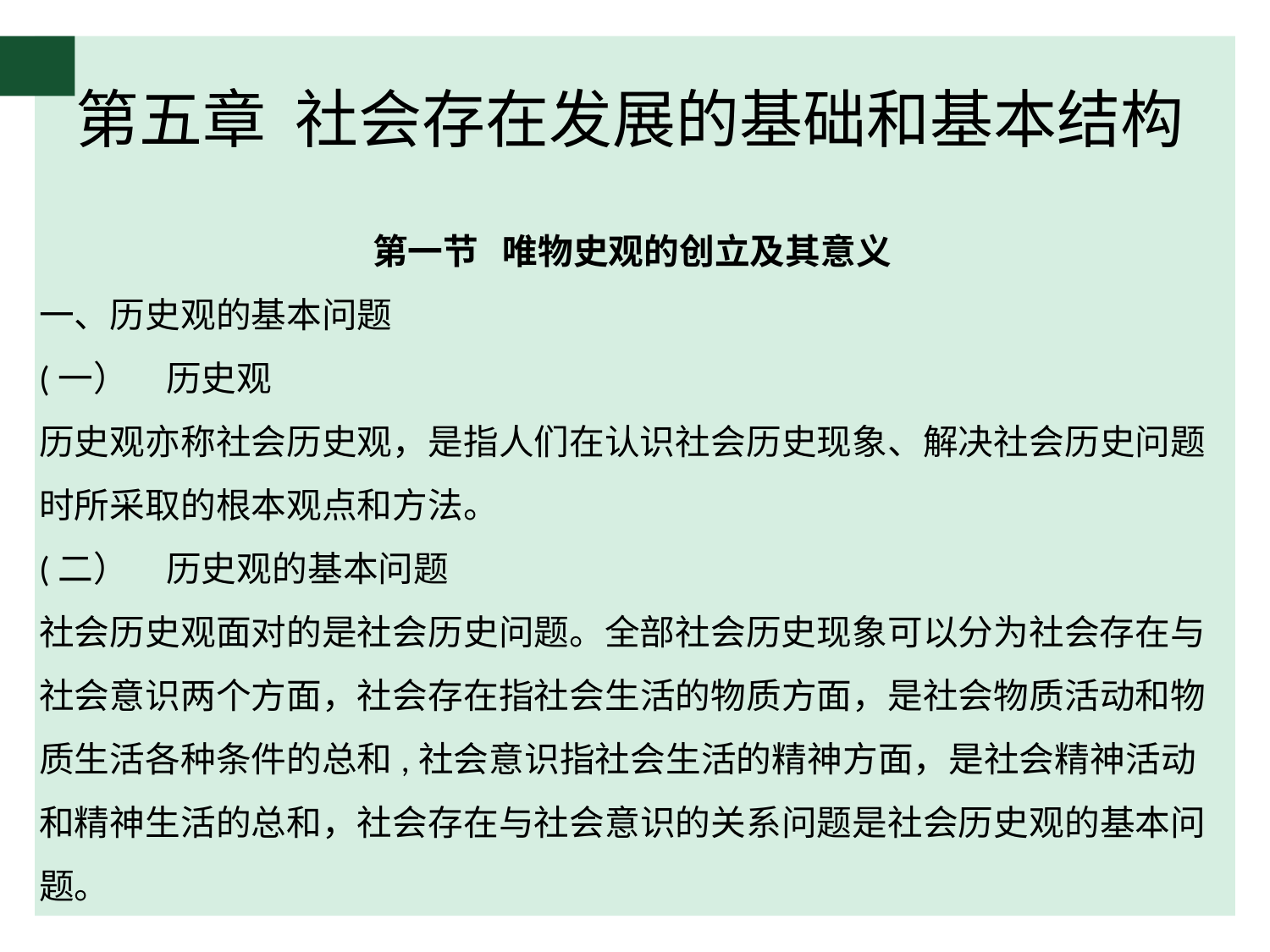

# 第五章  社会存在发展的基础和基本结构
第一节   唯物史观的创立及其意义
一、历史观的基本问题
(一）	历史观
历史观亦称社会历史观，是指人们在认识社会历史现象、解决社会历史问题时所采取的根本观点和方法。
(二）	历史观的基本问题
社会历史观面对的是社会历史问题。全部社会历史现象可以分为社会存在与社会意识两个方面，社会存在指社会生活的物质方面，是社会物质活动和物质生活各种条件的总和,社会意识指社会生活的精神方面，是社会精神活动和精神生活的总和，社会存在与社会意识的关系问题是社会历史观的基本问题。